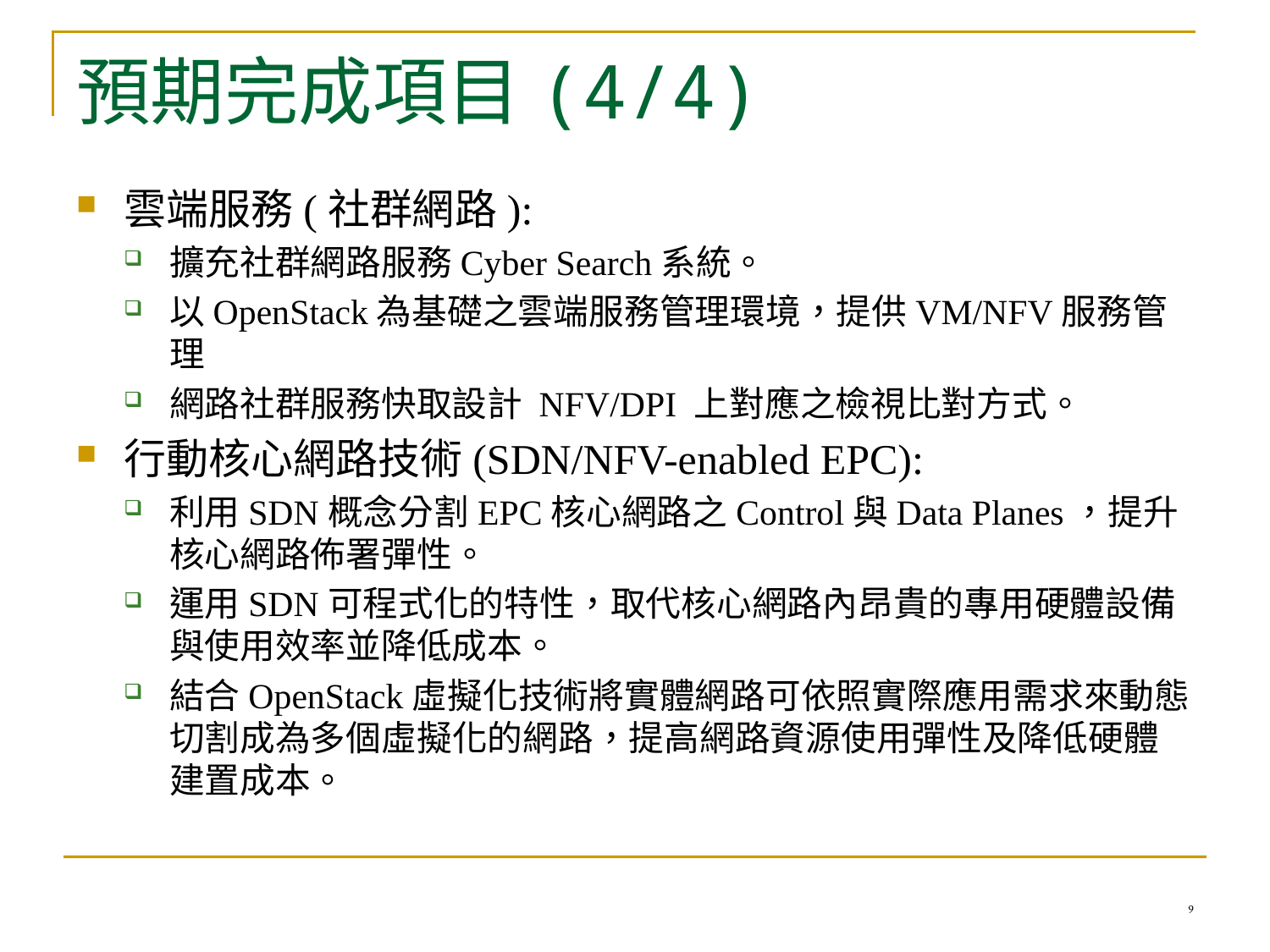

# 預期完成項目(4/4)
雲端服務(社群網路):
擴充社群網路服務Cyber Search系統。
以OpenStack為基礎之雲端服務管理環境，提供VM/NFV服務管理
網路社群服務快取設計 NFV/DPI 上對應之檢視比對方式。
行動核心網路技術(SDN/NFV-enabled EPC):
利用SDN概念分割EPC核心網路之Control與Data Planes，提升核心網路佈署彈性。
運用SDN可程式化的特性，取代核心網路內昂貴的專用硬體設備與使用效率並降低成本。
結合OpenStack虛擬化技術將實體網路可依照實際應用需求來動態切割成為多個虛擬化的網路，提高網路資源使用彈性及降低硬體建置成本。
9